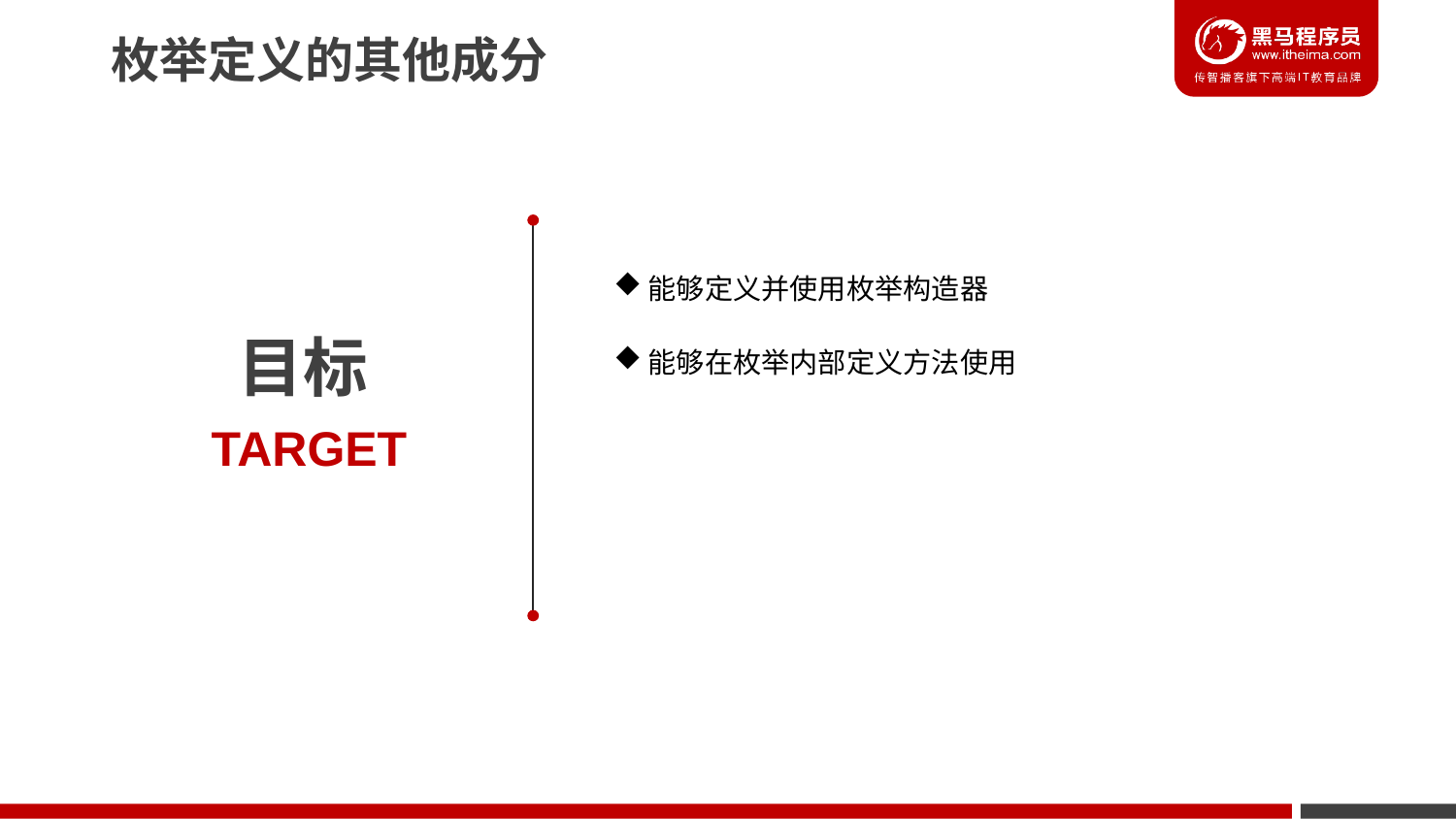

# 枚举定义的其他成分
能够定义并使用枚举构造器
能够在枚举内部定义方法使用